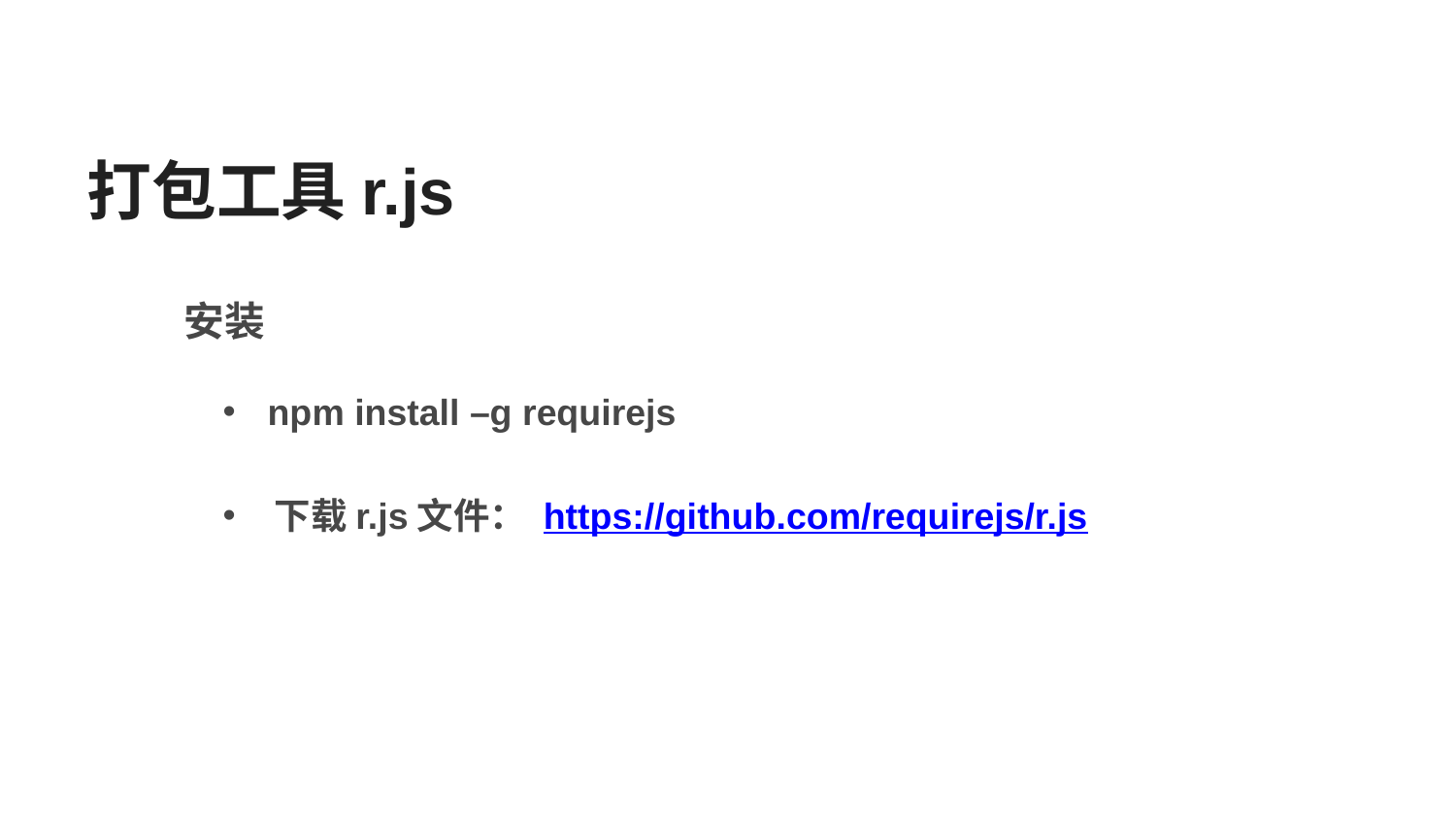

打包工具r.js
安装
 npm install –g requirejs
 下载r.js文件： https://github.com/requirejs/r.js